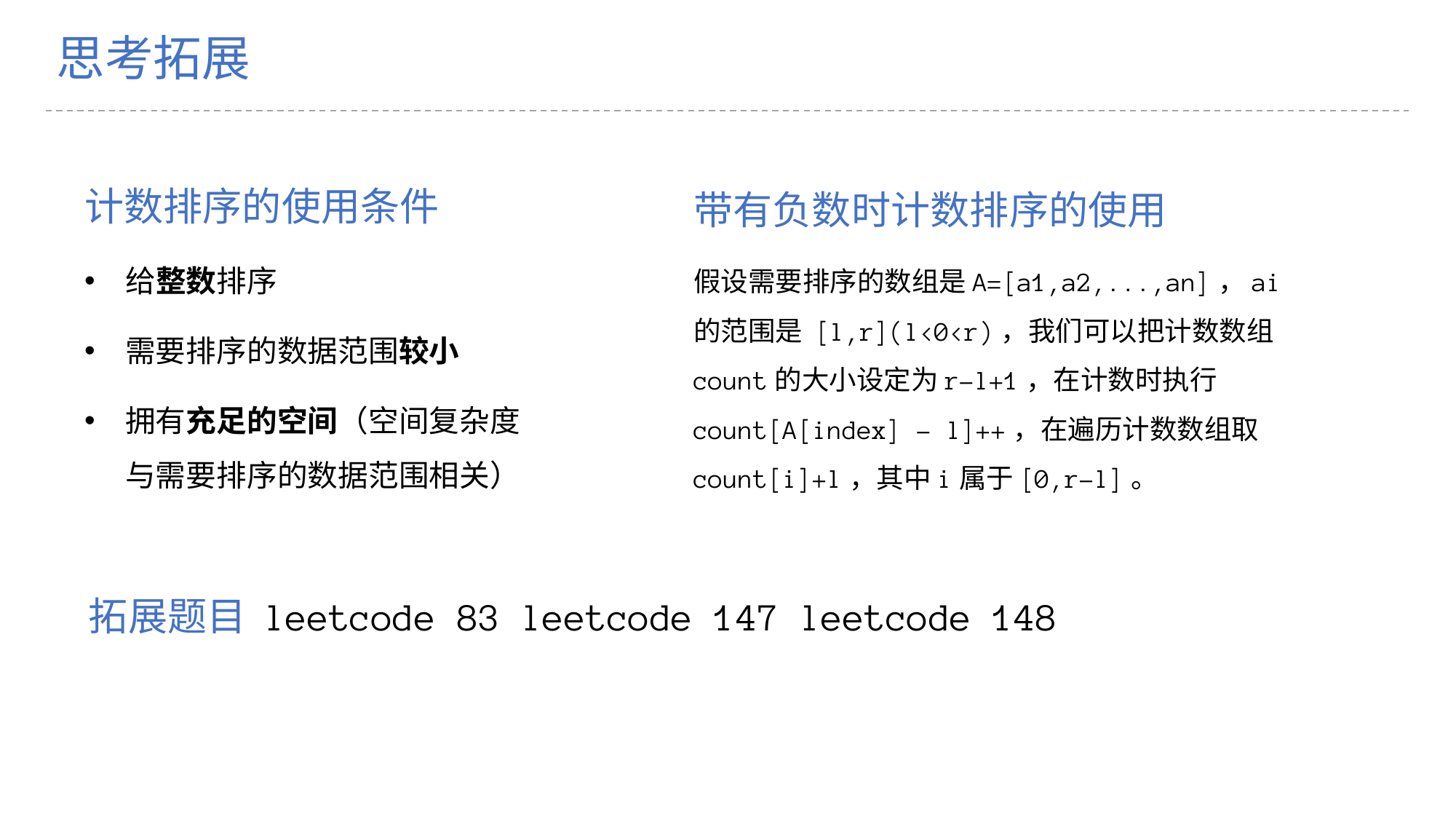

C

思考拓展
计数排序的使用条件
给整数排序
需要排序的数据范围较小
拥有充足的空间（空间复杂度与需要排序的数据范围相关）
带有负数时计数排序的使用
假设需要排序的数组是A=[a1,a2,...,an]，ai的范围是 [l,r](l<0<r)，我们可以把计数数组count的大小设定为r-l+1，在计数时执行count[A[index] - l]++，在遍历计数数组取count[i]+l，其中i属于[0,r-l]。
拓展题目 leetcode 83 leetcode 147 leetcode 148